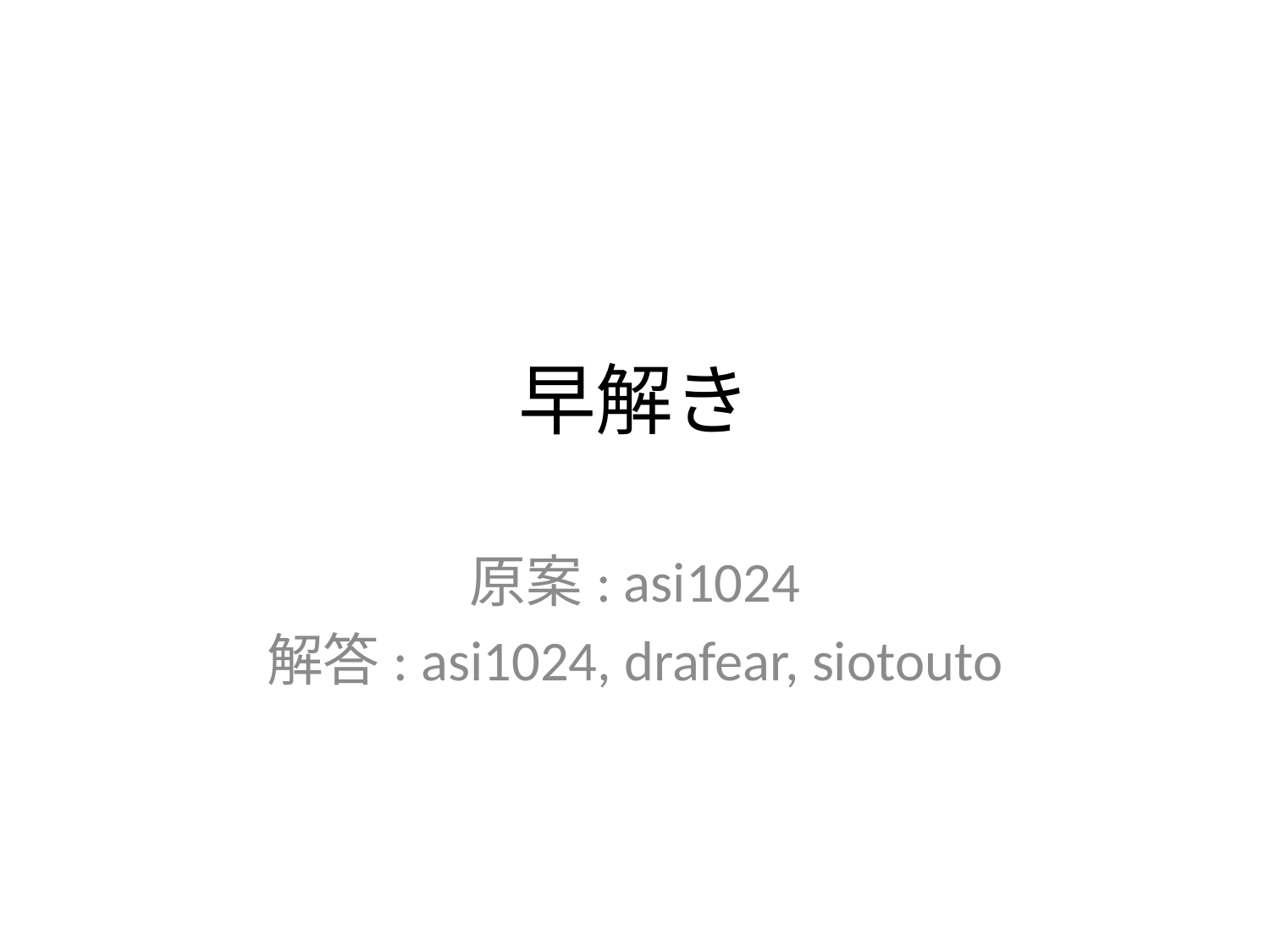

# 早解き
原案: asi1024
解答: asi1024, drafear, siotouto